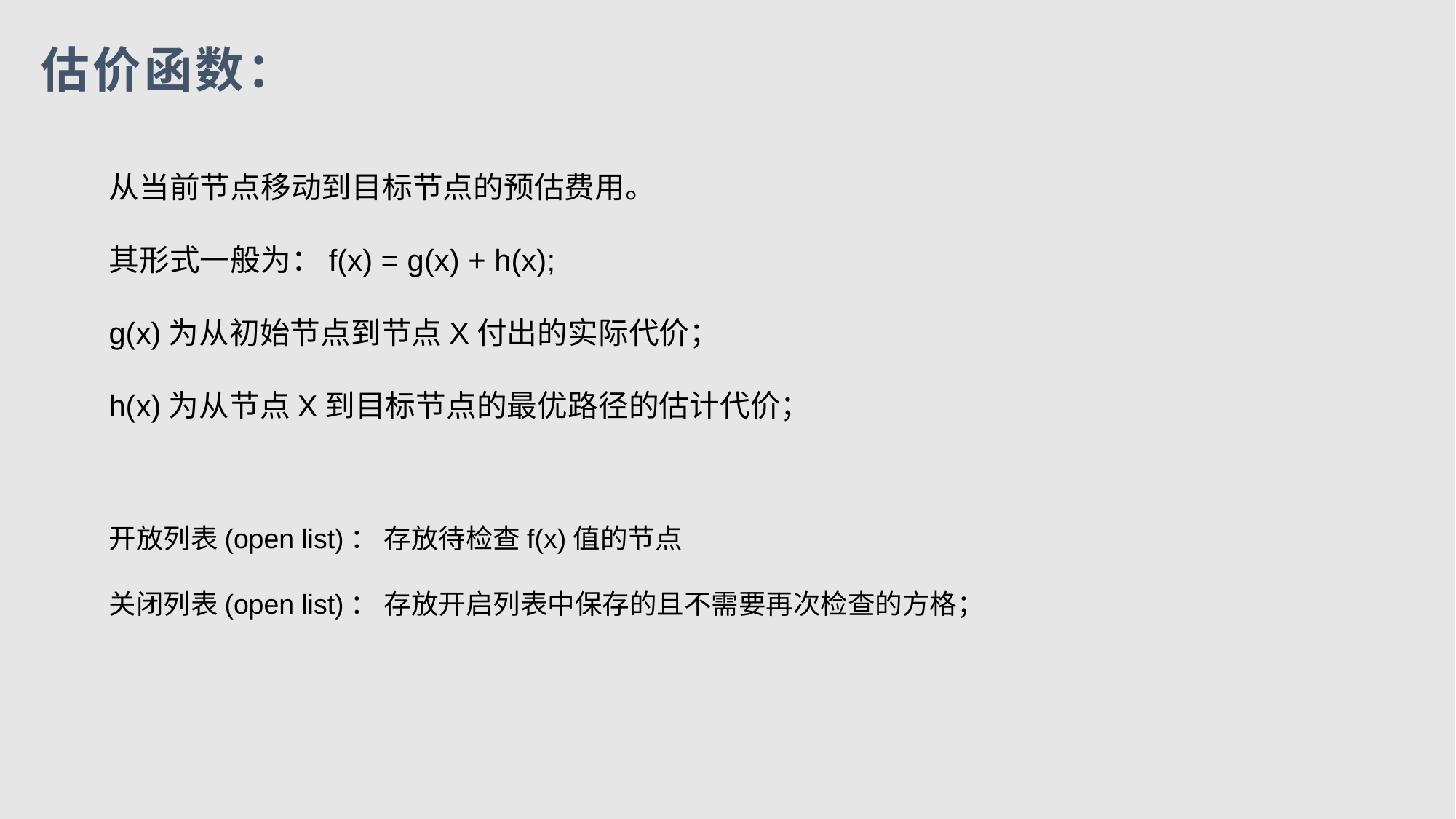

# 估价函数：
从当前节点移动到目标节点的预估费用。
其形式一般为：f(x) = g(x) + h(x);
g(x)为从初始节点到节点X付出的实际代价；
h(x)为从节点X到目标节点的最优路径的估计代价；

开放列表(open list)： 存放待检查f(x)值的节点
关闭列表(open list)： 存放开启列表中保存的且不需要再次检查的方格；